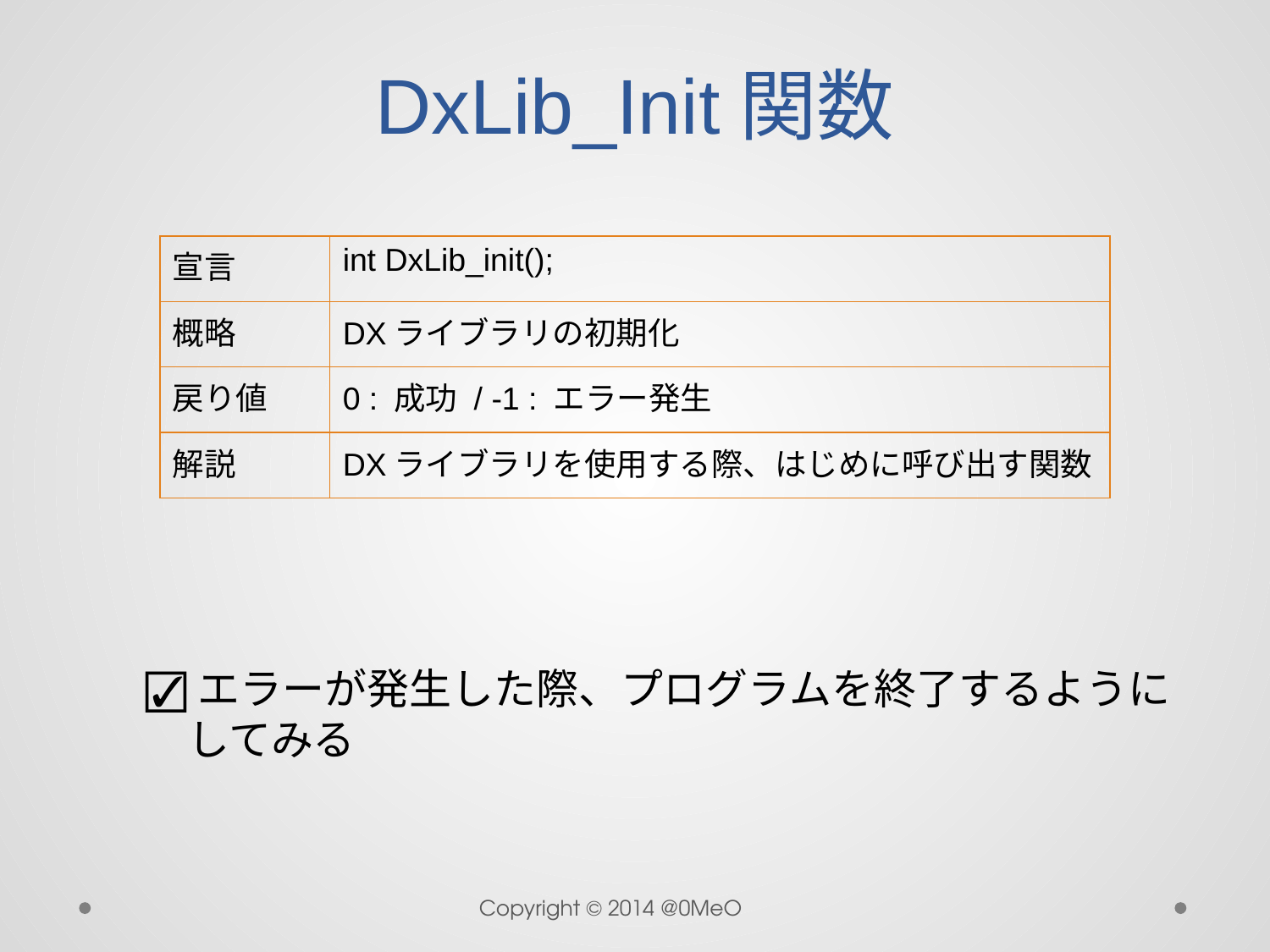

# DxLib_Init関数
| 宣言 | int DxLib\_init(); |
| --- | --- |
| 概略 | DXライブラリの初期化 |
| 戻り値 | 0 : 成功 / -1 : エラー発生 |
| 解説 | DXライブラリを使用する際、はじめに呼び出す関数 |
☑エラーが発生した際、プログラムを終了するように
　してみる